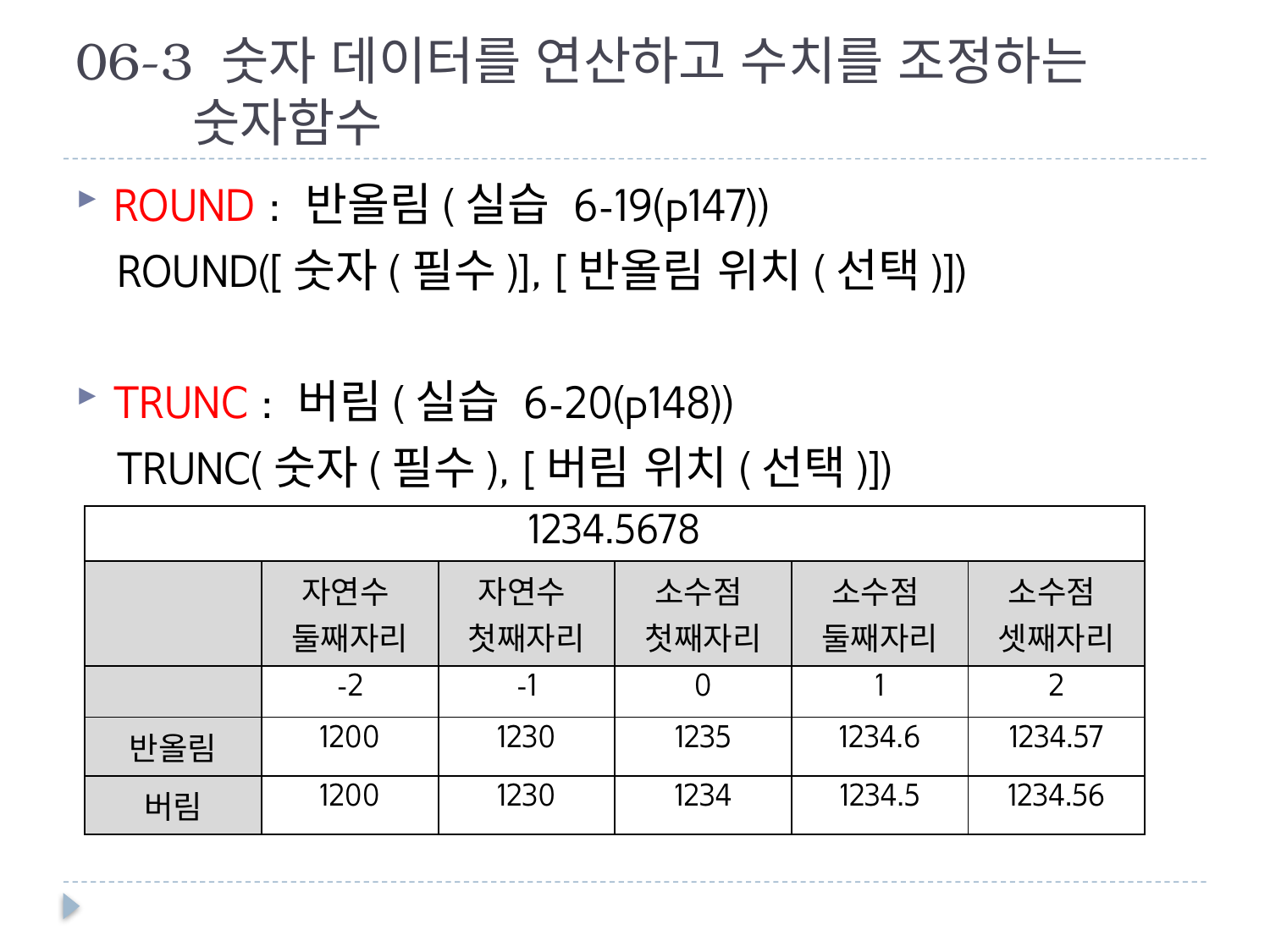

# 06-3 숫자 데이터를 연산하고 수치를 조정하는 숫자함수
ROUND : 반올림(실습 6-19(p147))
   ROUND([숫자(필수)], [반올림 위치(선택)])

TRUNC : 버림(실습 6-20(p148))
   TRUNC(숫자(필수), [버림 위치(선택)])

| 1234.5678 | 1234.5678 |  |  |  |  |
| --- | --- | --- | --- | --- | --- |
|  | 자연수 둘째자리 | 자연수 첫째자리 | 소수점 첫째자리 | 소수점 둘째자리 | 소수점 셋째자리 |
|  | -2 | -1 | 0 | 1 | 2 |
| 반올림 | 1200 | 1230 | 1235 | 1234.6 | 1234.57 |
| 버림 | 1200 | 1230 | 1234 | 1234.5 | 1234.56 |